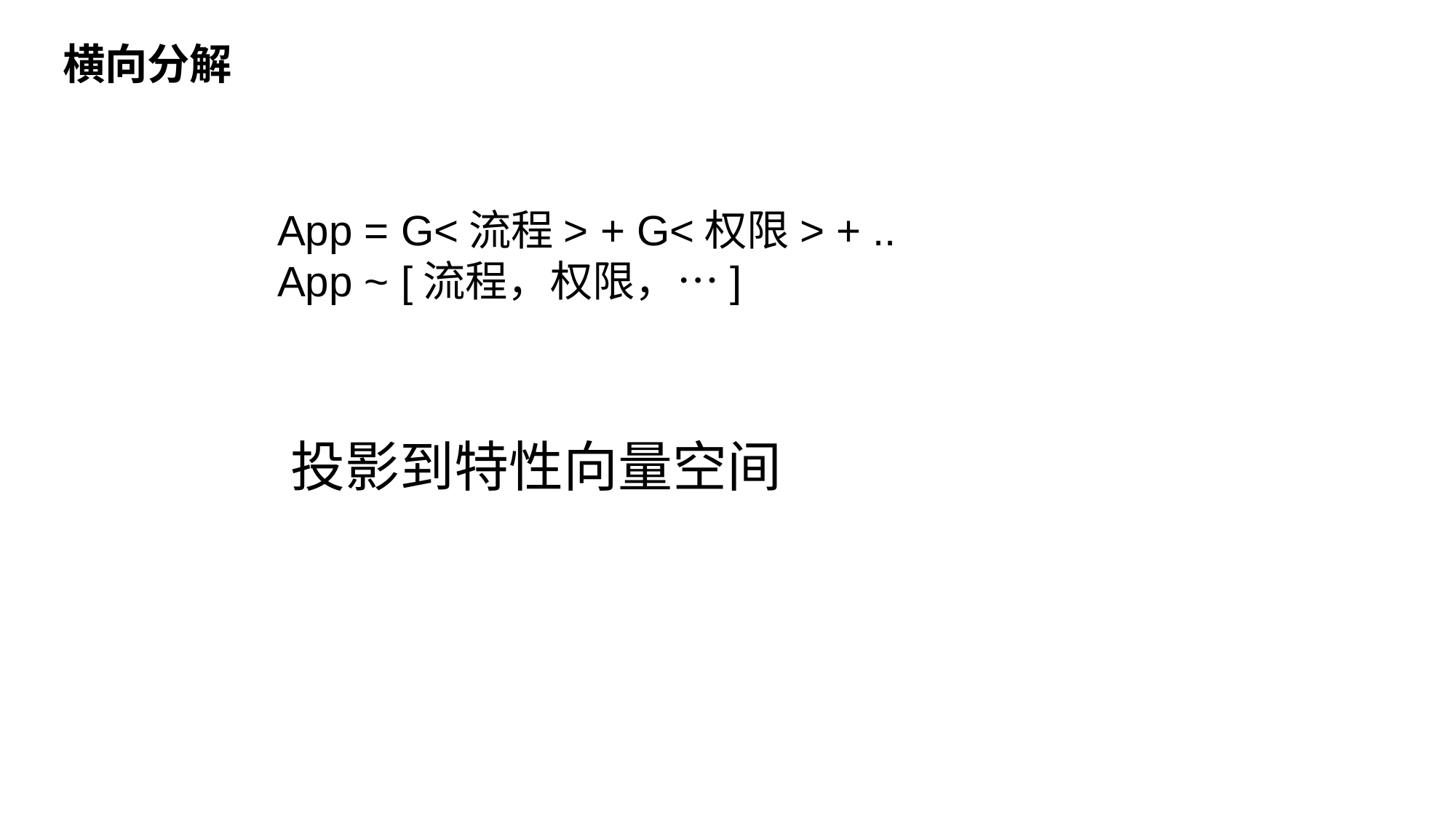

横向分解
App = G<流程> + G<权限> + ..
App ~ [流程，权限，…]
投影到特性向量空间